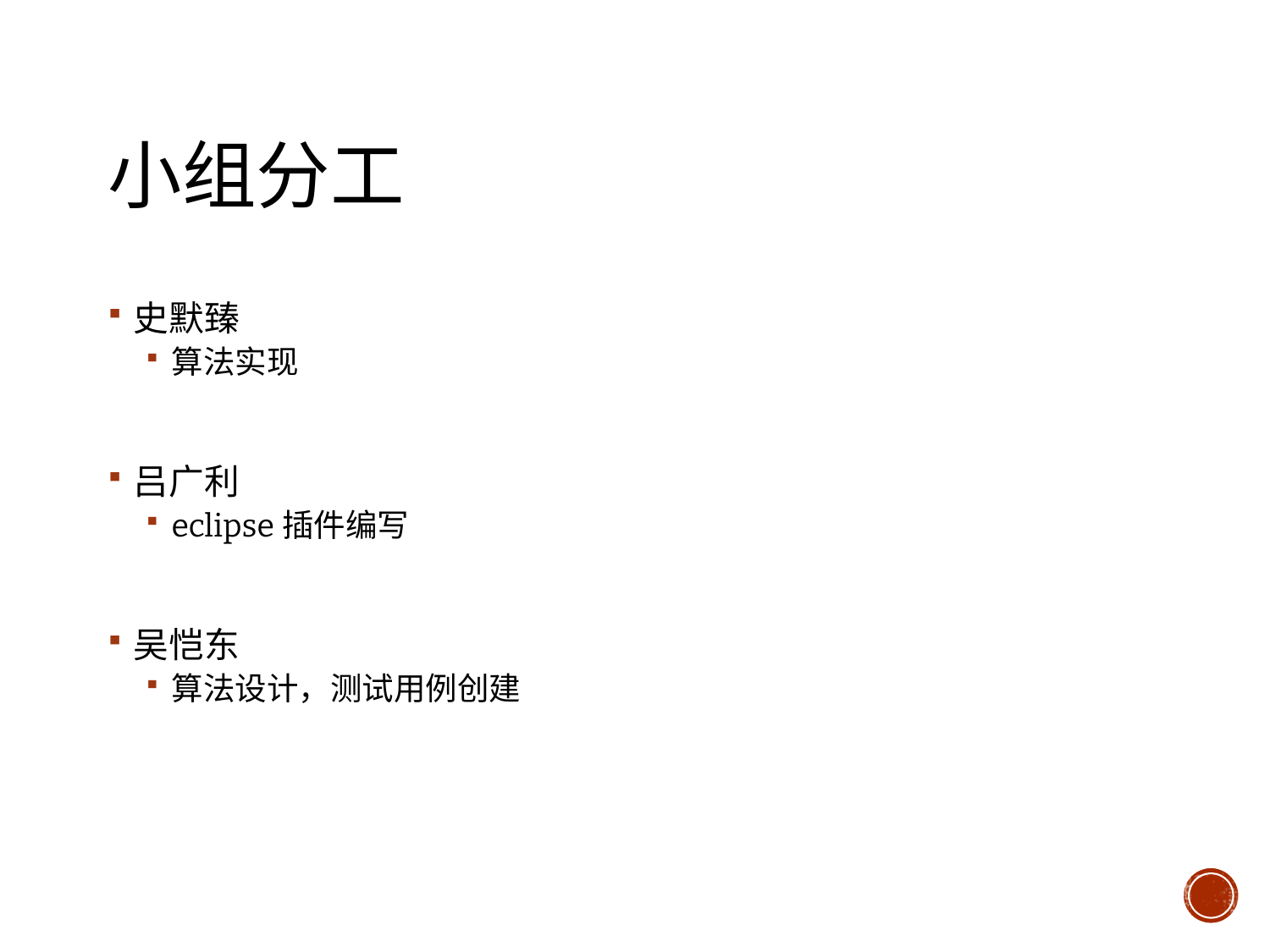

# 小组分工
史默臻
算法实现

吕广利
eclipse插件编写

吴恺东
算法设计，测试用例创建